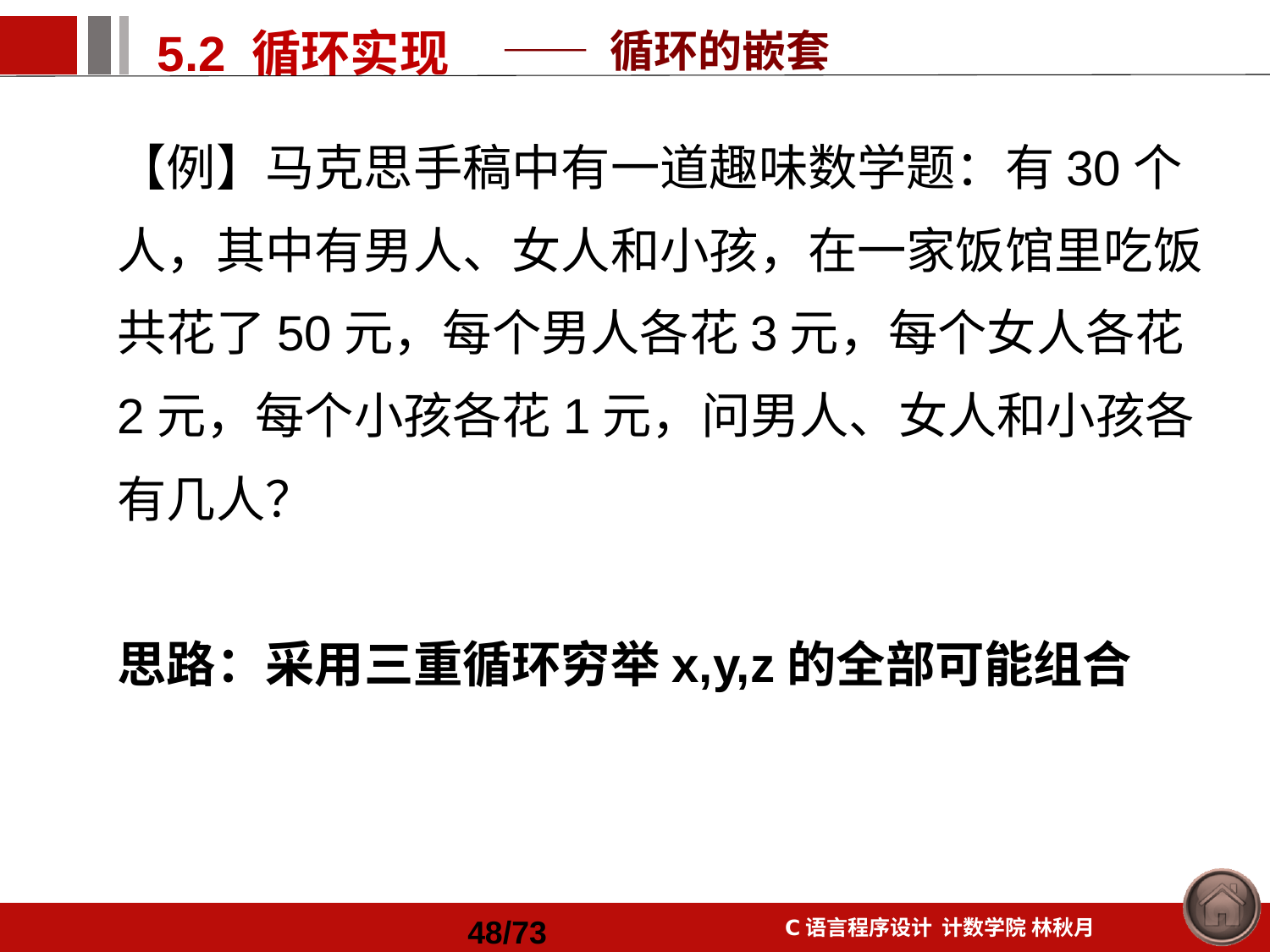

—— 循环的嵌套
【例】马克思手稿中有一道趣味数学题：有30个人，其中有男人、女人和小孩，在一家饭馆里吃饭共花了50元，每个男人各花3元，每个女人各花2元，每个小孩各花1元，问男人、女人和小孩各有几人？

思路：采用三重循环穷举x,y,z的全部可能组合